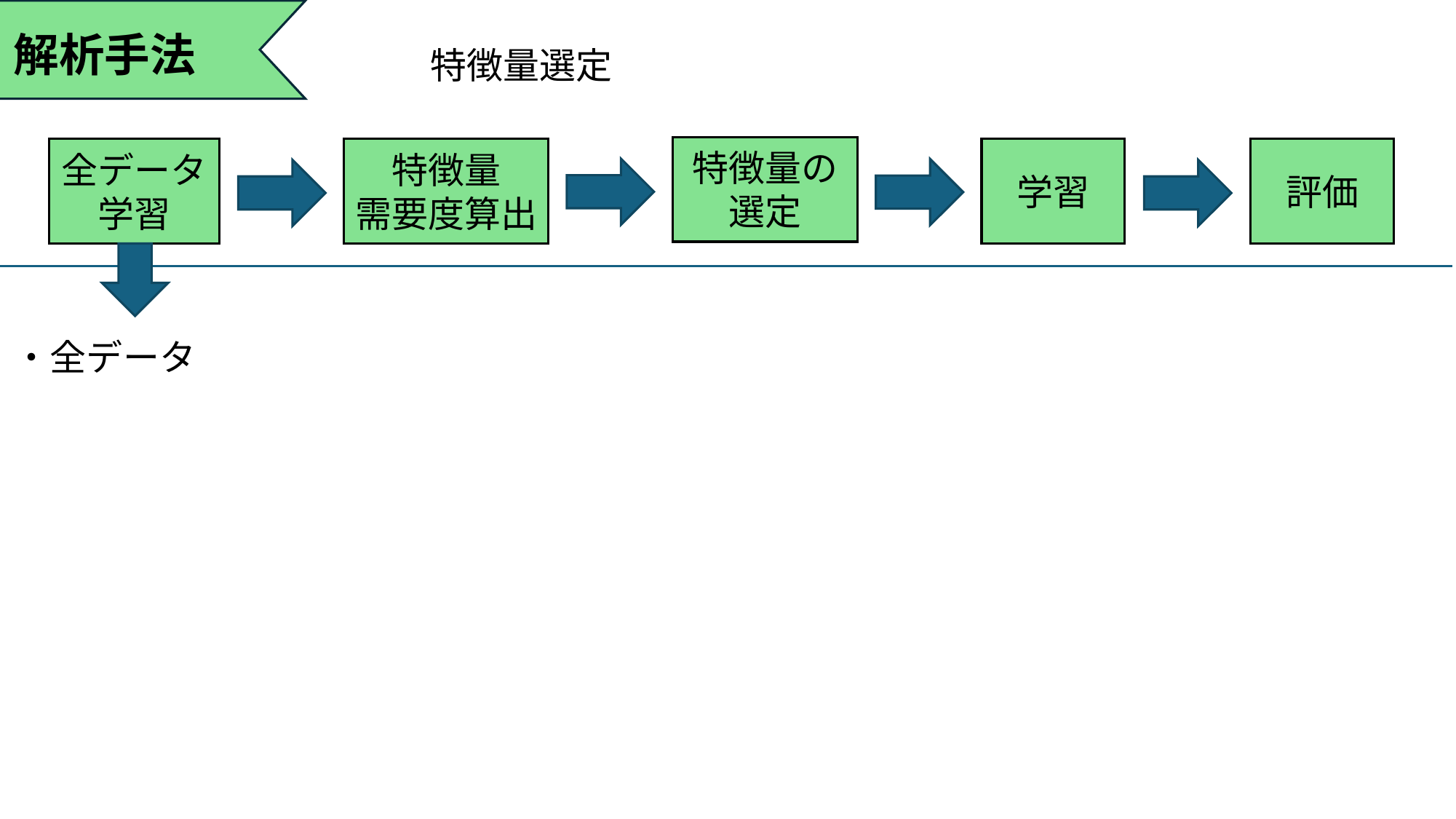

特徴量選定
解析手法
特徴量の選定
評価
学習
全データ学習
特徴量
需要度算出

・全データ